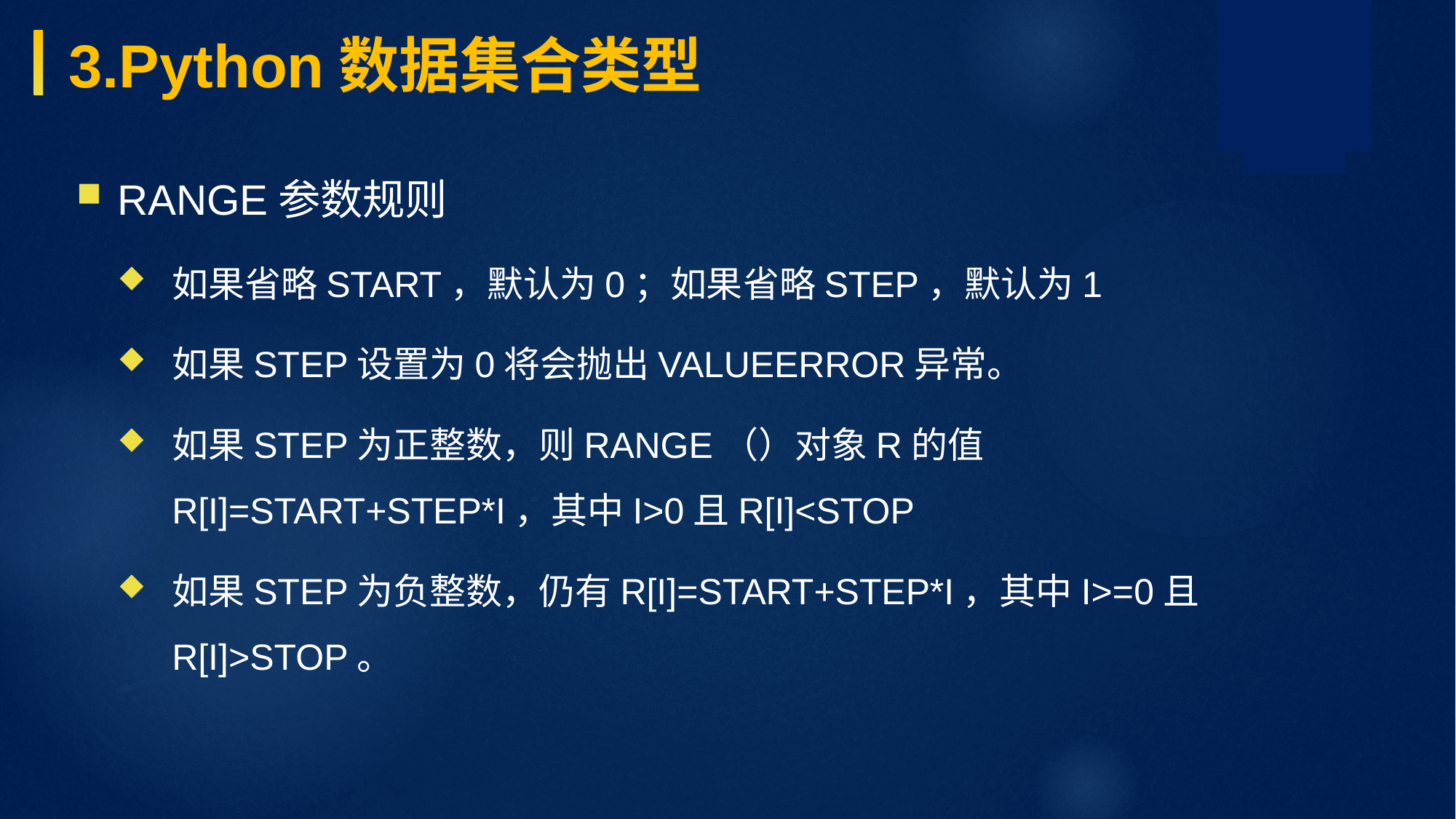

3.Python数据集合类型
range参数规则
如果省略start，默认为0；如果省略step，默认为1
如果step设置为0将会抛出ValueError异常。
如果step为正整数，则range（）对象r的值r[i]=start+step*i，其中i>0且r[i]<stop
如果step为负整数，仍有r[i]=start+step*i，其中i>=0且r[i]>stop。